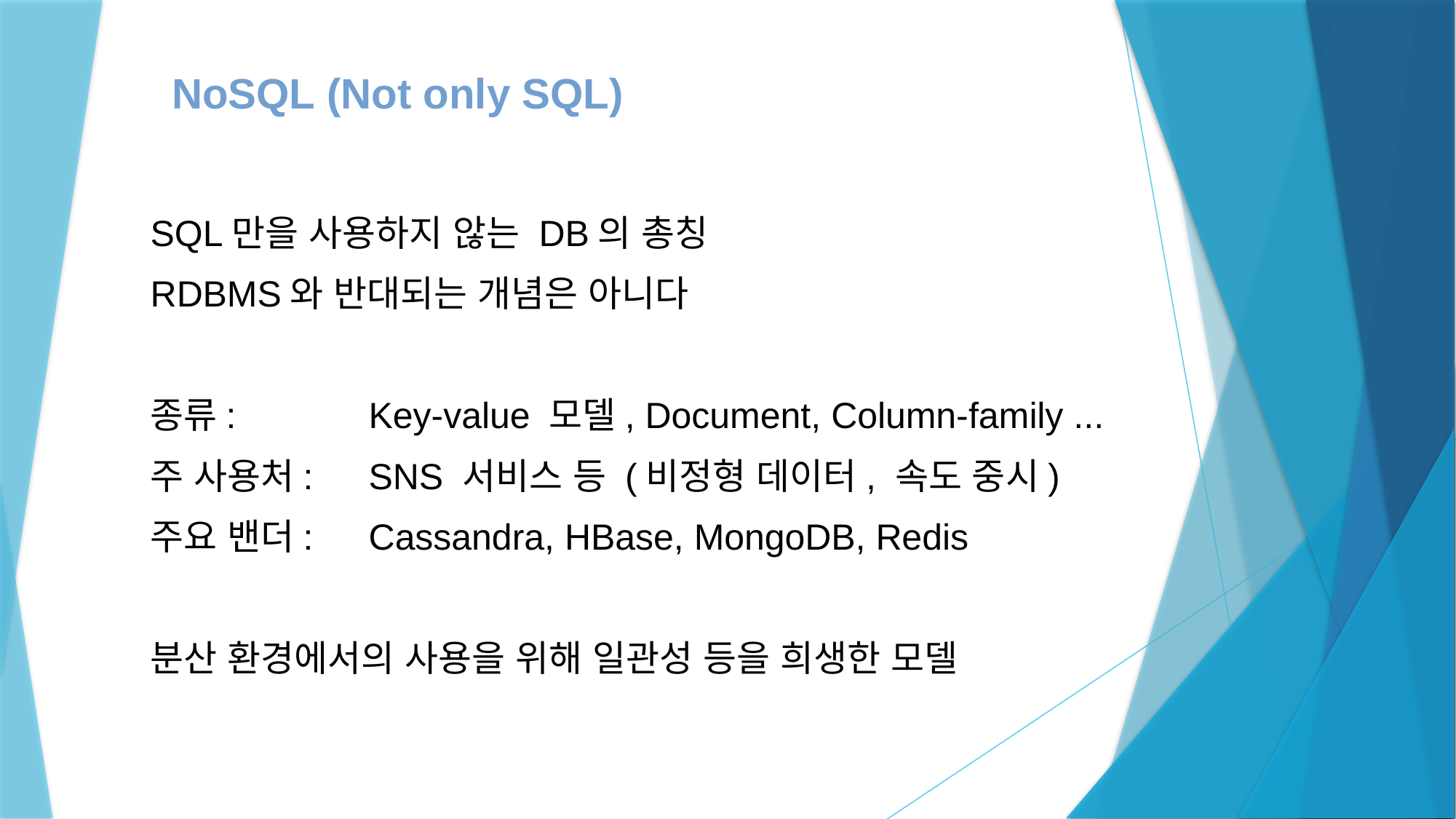

NoSQL (Not only SQL)
SQL만을 사용하지 않는 DB의 총칭
RDBMS와 반대되는 개념은 아니다

종류:		Key-value 모델, Document, Column-family ...
주 사용처:	SNS 서비스 등 (비정형 데이터, 속도 중시)
주요 밴더:	Cassandra, HBase, MongoDB, Redis

분산 환경에서의 사용을 위해 일관성 등을 희생한 모델